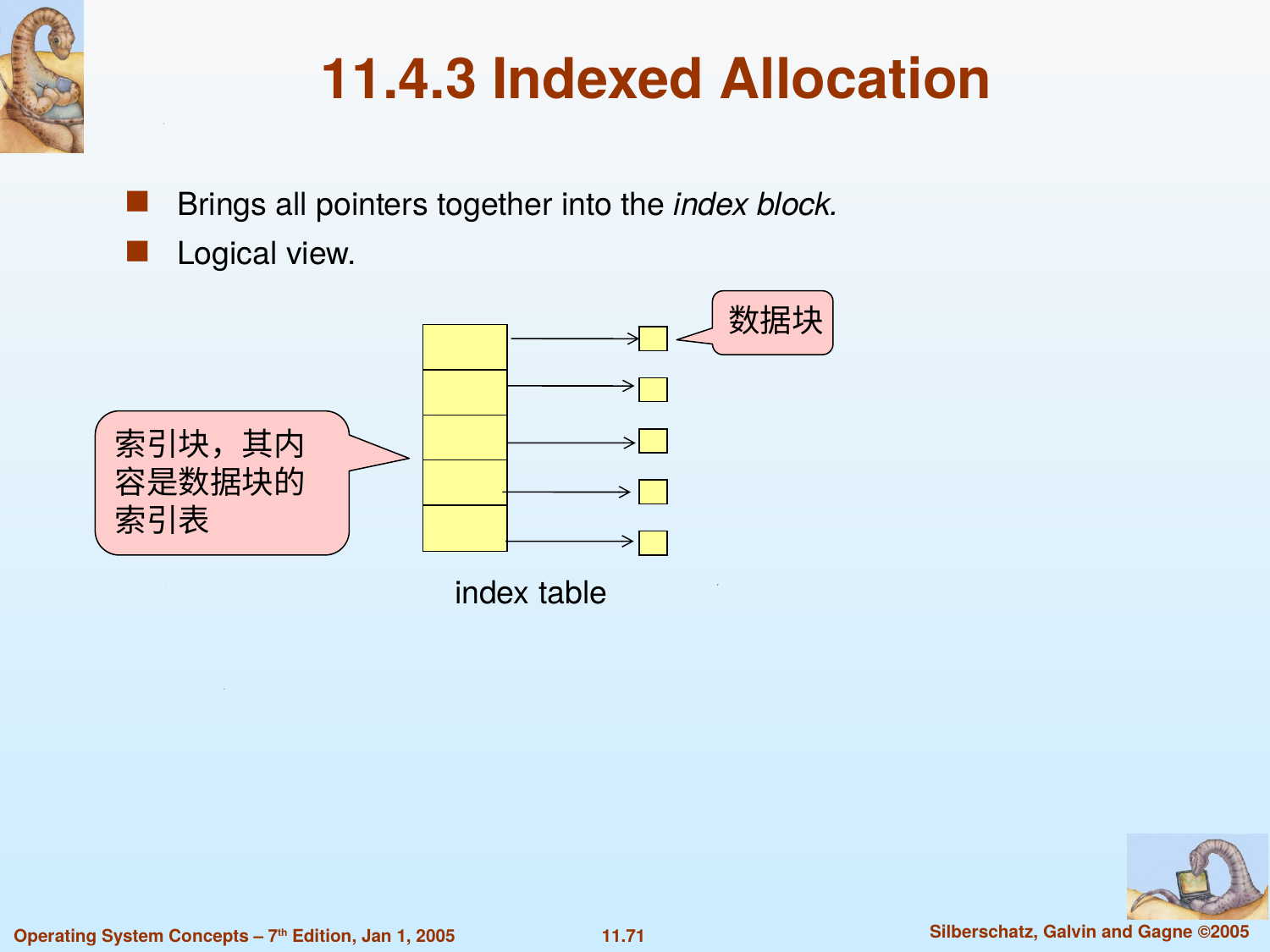

11.4.3 Indexed Allocation
Brings all pointers together into the index block.
Logical view.
数据块

索引块，其内容是数据块的索引表

index table